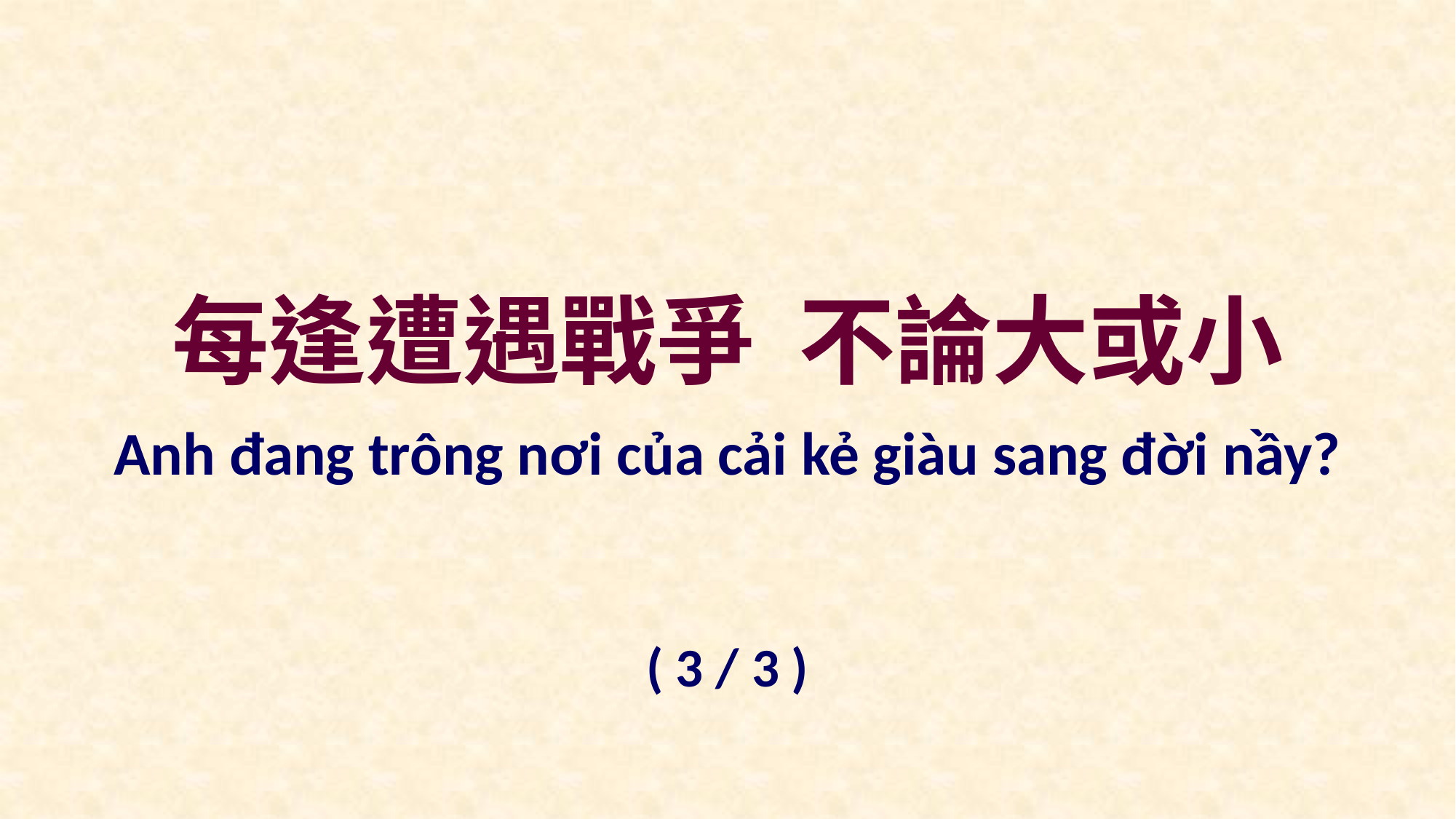

每逢遭遇戰爭  不論大或小
Anh đang trông nơi của cải kẻ giàu sang đời nầy?
( 3 / 3 )